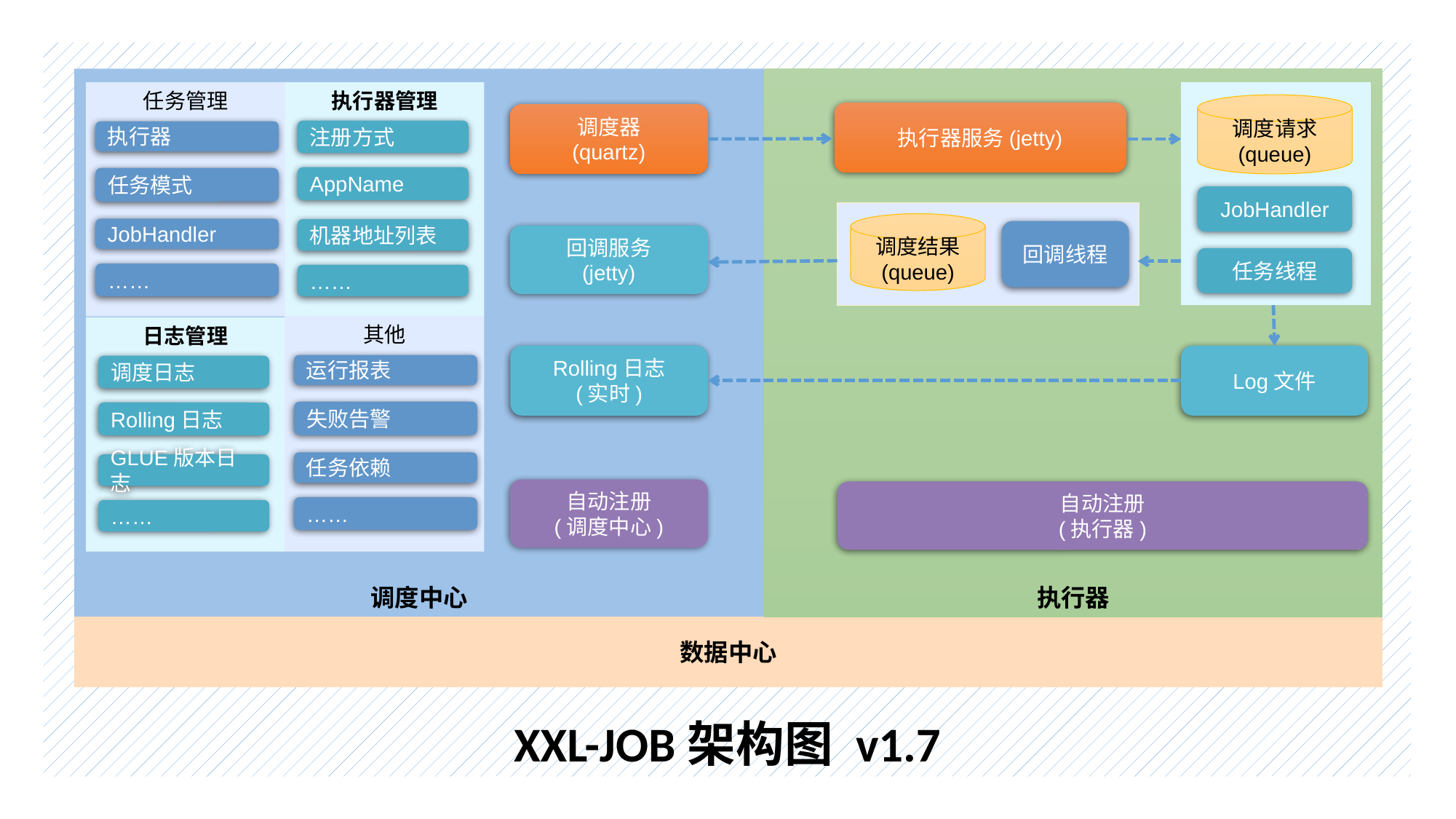

XXL-JOB架构图 v1.7
调度中心
执行器
任务管理
执行器管理

调度请求
(queue)
执行器服务(jetty)
调度器
(quartz)
注册方式
执行器
AppName
任务模式
JobHandler

调度结果
(queue)
JobHandler
机器地址列表
回调线程
回调服务
(jetty)
任务线程
……
……
其他
日志管理
Log文件
Rolling日志
(实时)
运行报表
调度日志
失败告警
Rolling日志
任务依赖
GLUE版本日志
自动注册
(调度中心)
自动注册
(执行器)
……
……
数据中心
注册中心